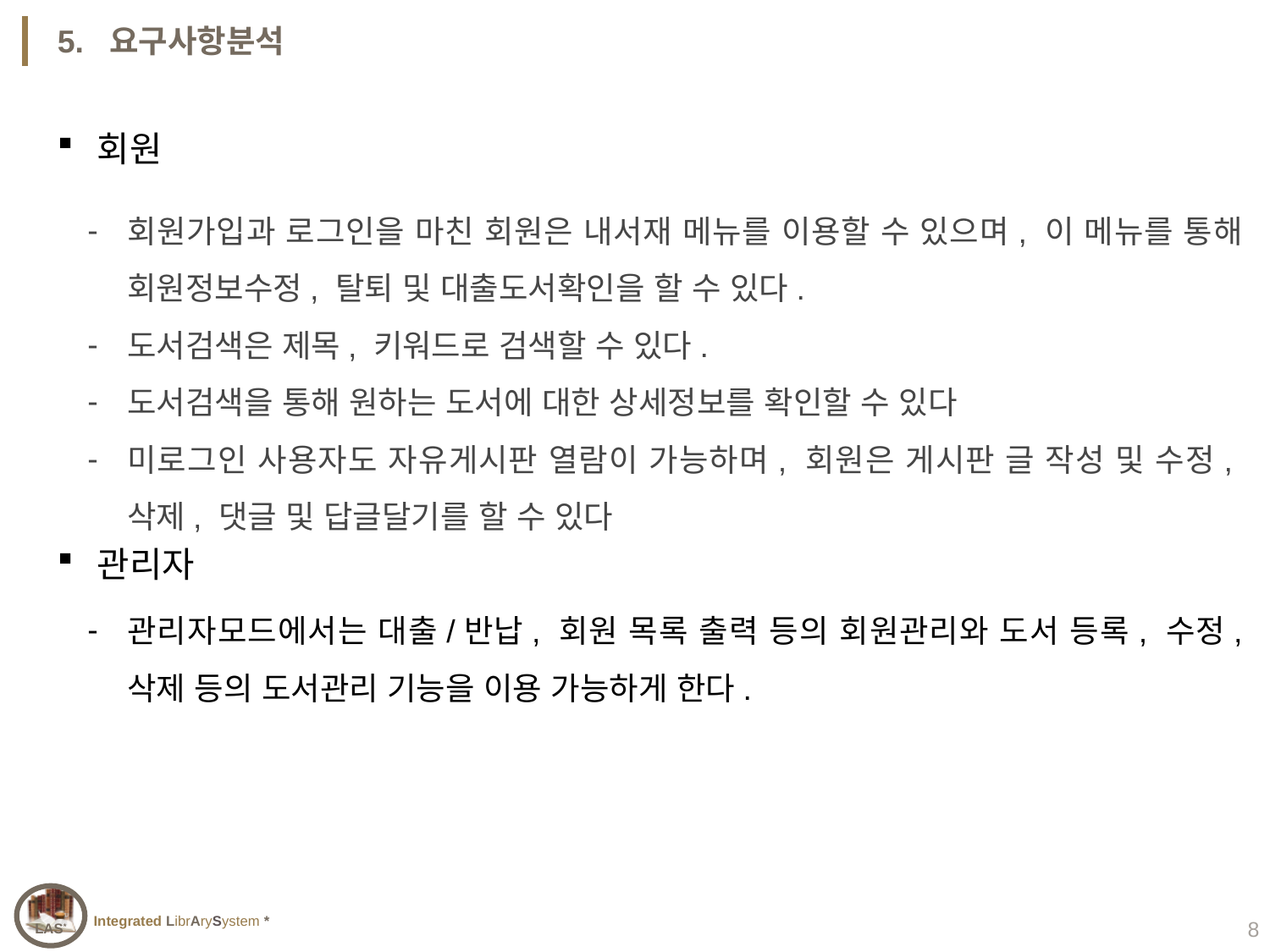

5.  요구사항분석
회원
회원가입과 로그인을 마친 회원은 내서재 메뉴를 이용할 수 있으며, 이 메뉴를 통해 회원정보수정, 탈퇴 및 대출도서확인을 할 수 있다.
도서검색은 제목, 키워드로 검색할 수 있다.
도서검색을 통해 원하는 도서에 대한 상세정보를 확인할 수 있다
미로그인 사용자도 자유게시판 열람이 가능하며, 회원은 게시판 글 작성 및 수정,  삭제, 댓글 및 답글달기를 할 수 있다

관리자모드에서는 대출/반납, 회원 목록 출력 등의 회원관리와 도서 등록, 수정, 삭제 등의 도서관리 기능을 이용 가능하게 한다.

관리자
8